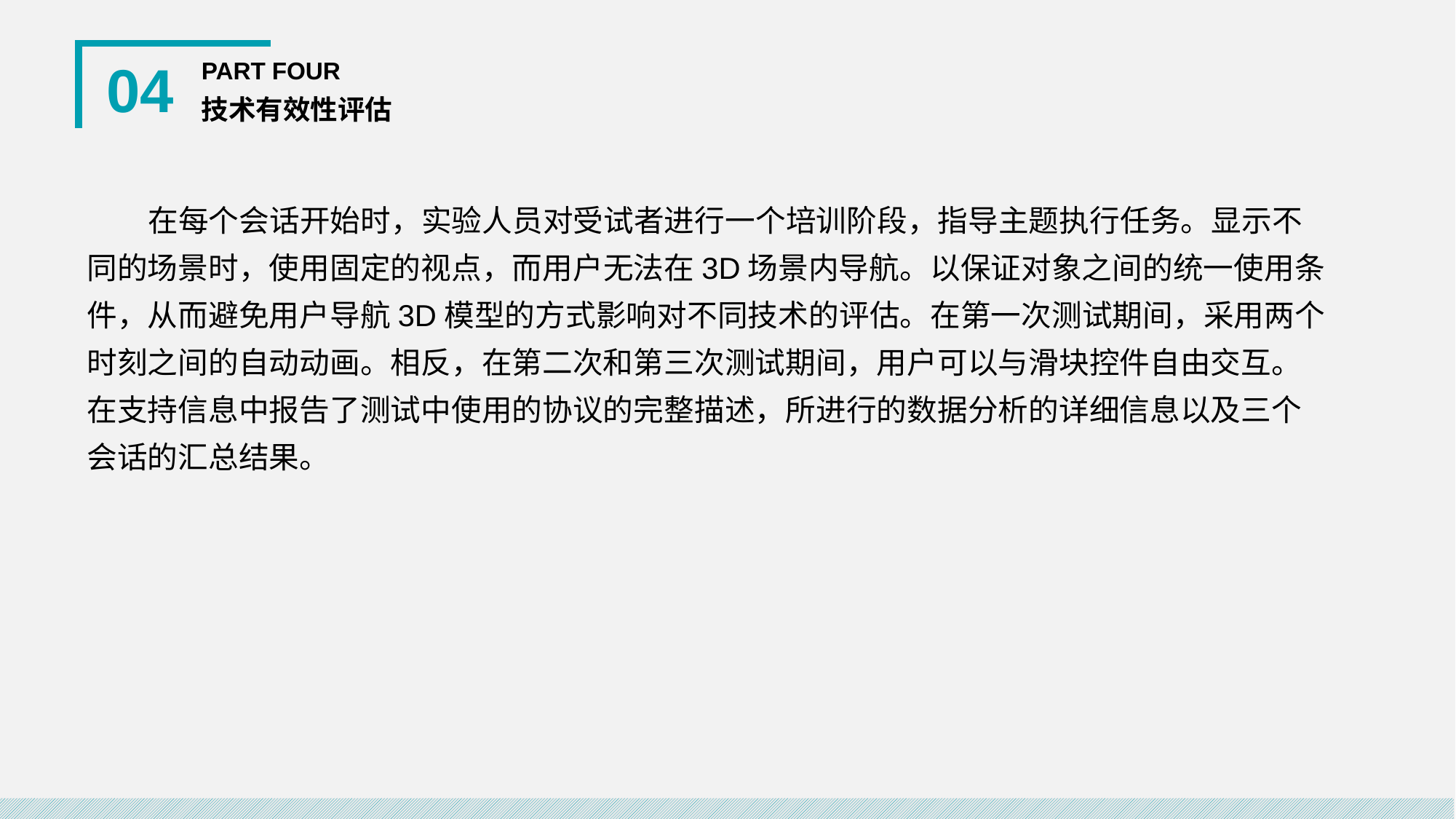

04
PART FOUR

技术有效性评估

        在每个会话开始时，实验人员对受试者进行一个培训阶段，指导主题执行任务。显示不同的场景时，使用固定的视点，而用户无法在3D场景内导航。以保证对象之间的统一使用条件，从而避免用户导航3D模型的方式影响对不同技术的评估。在第一次测试期间，采用两个时刻之间的自动动画。相反，在第二次和第三次测试期间，用户可以与滑块控件自由交互。在支持信息中报告了测试中使用的协议的完整描述，所进行的数据分析的详细信息以及三个会话的汇总结果。